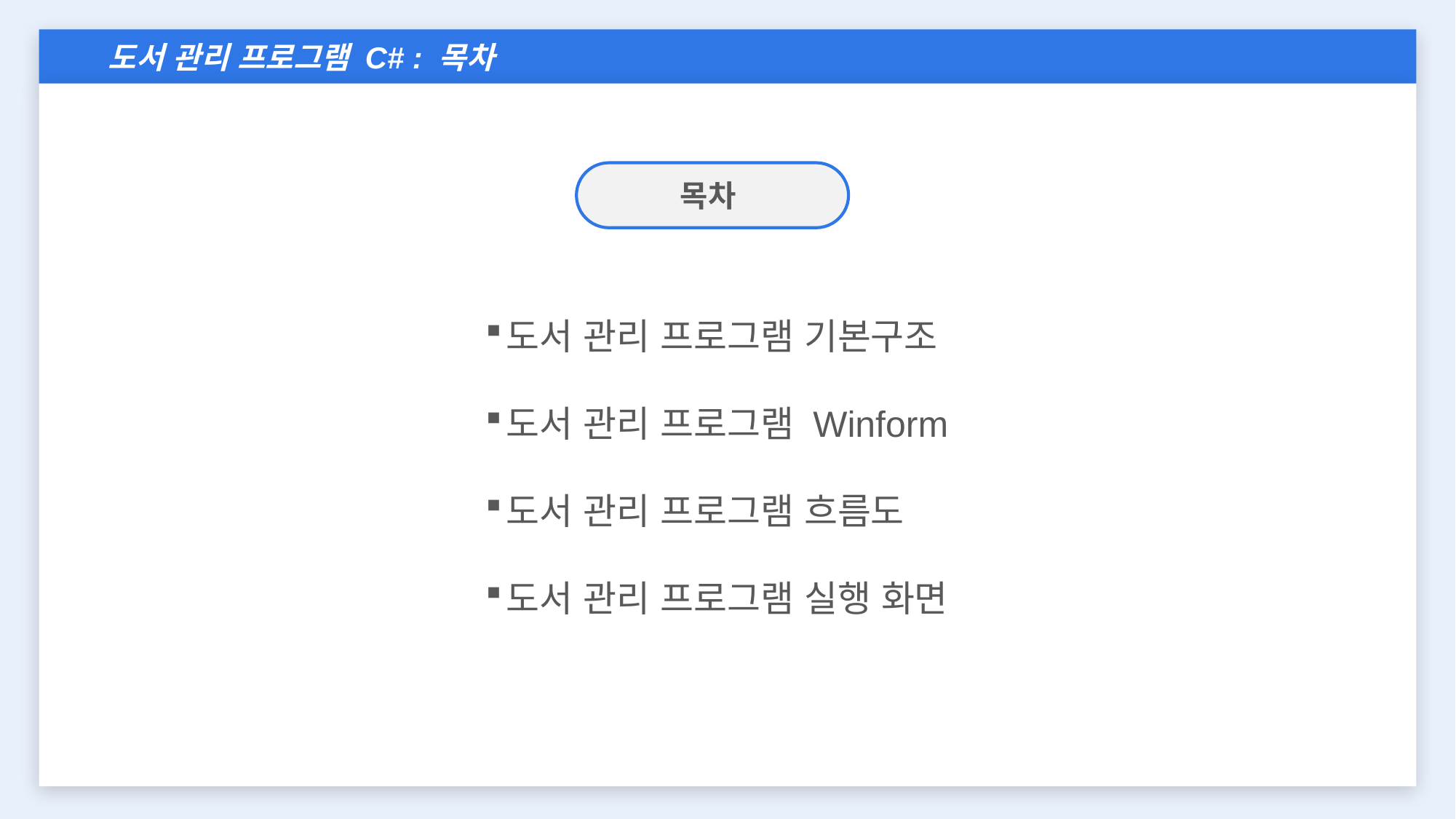

도서 관리 프로그램 C# : 목차

목차
도서 관리 프로그램 기본구조
도서 관리 프로그램 Winform
도서 관리 프로그램 흐름도
도서 관리 프로그램 실행 화면

CONTENTS
CONTENTS
CONTENTS